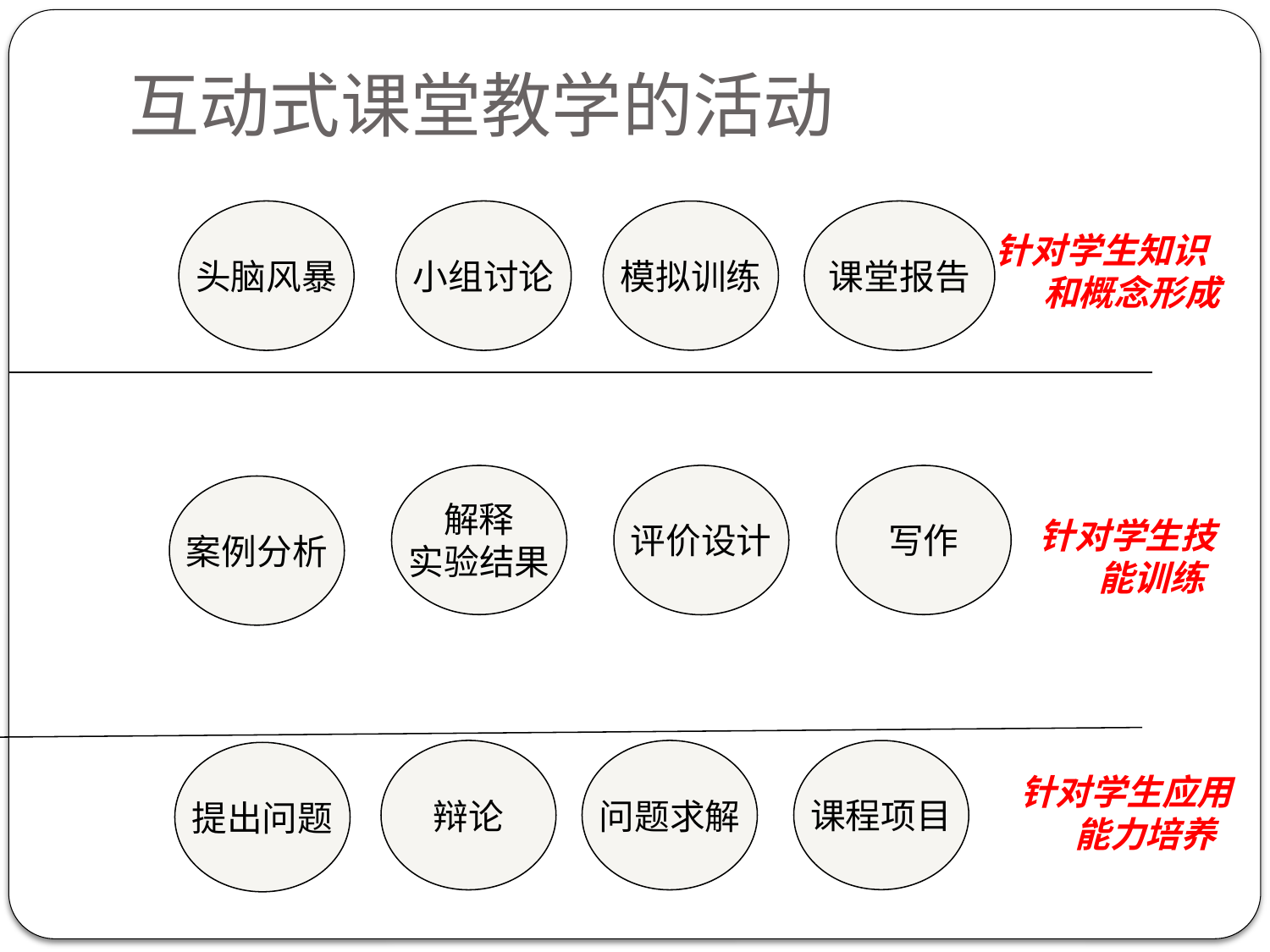

# 互动式课堂教学的活动
头脑风暴
小组讨论
模拟训练
课堂报告
针对学生知识和概念形成
解释
实验结果
评价设计
写作
案例分析
针对学生技能训练
辩论
问题求解
课程项目
提出问题
针对学生应用能力培养

11